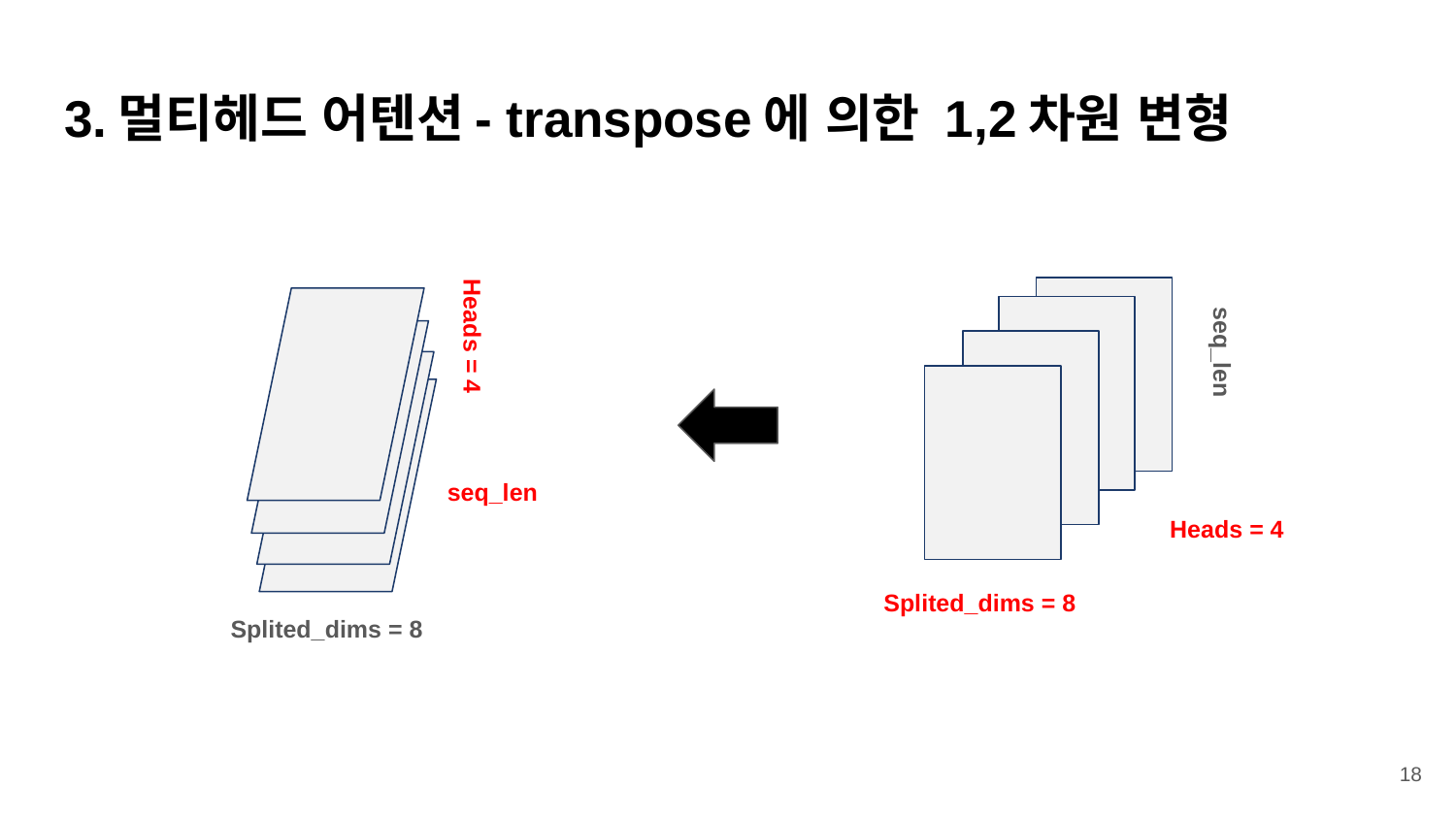

# 3.멀티헤드 어텐션- transpose에 의한 1,2차원 변형

Heads = 4

seq_len
Splited_dims = 8

seq_len

Splited_dims = 8
Heads = 4

18